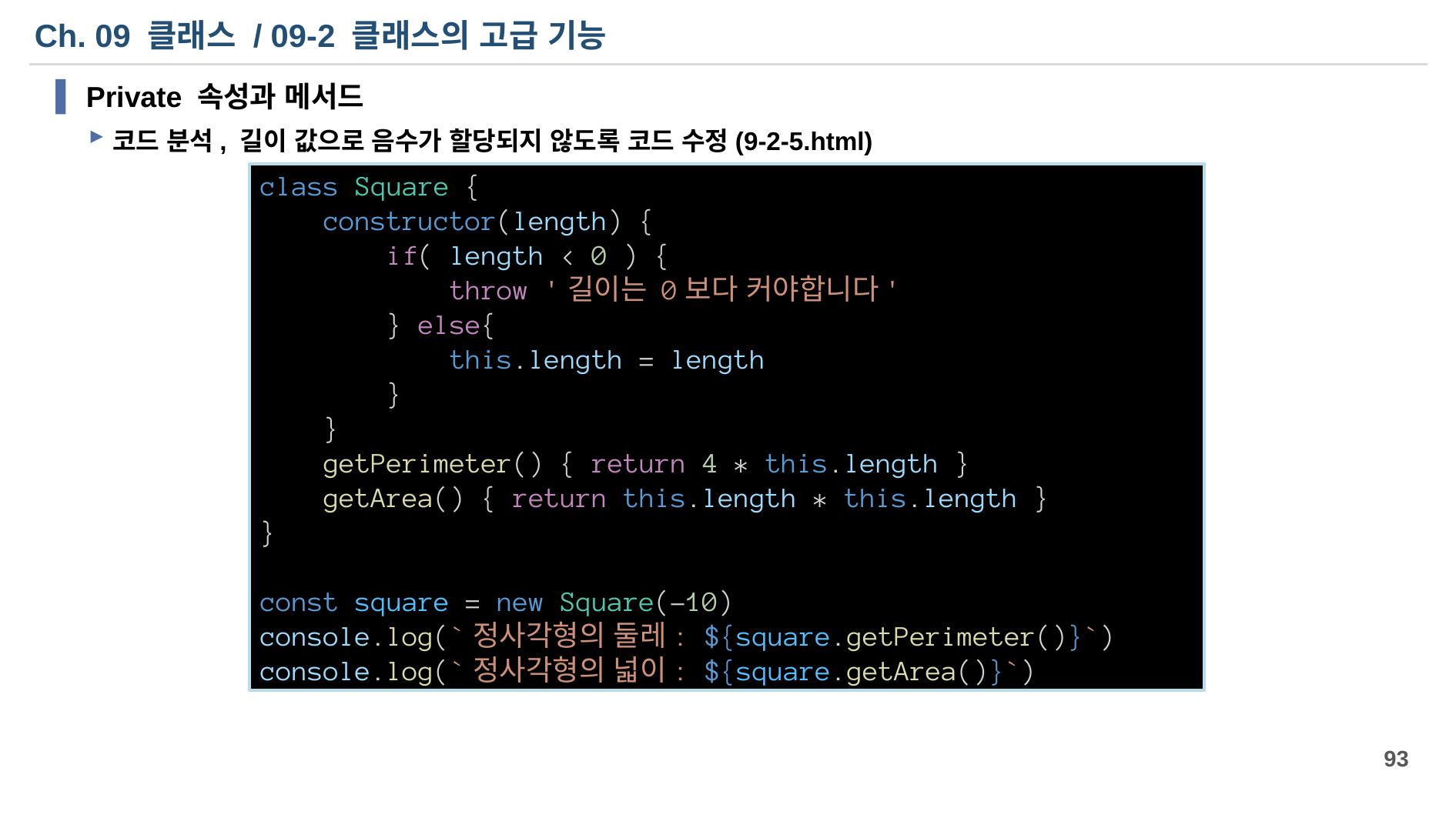

# Ch. 09 클래스 / 09-2 클래스의 고급 기능
Private 속성과 메서드
코드 분석, 길이 값으로 음수가 할당되지 않도록 코드 수정(9-2-5.html)

문제가 해결 되었을까요?

class Square {
    constructor(length) {
        if( length < 0 ) {
            throw '길이는 0보다 커야합니다'
        } else{
            this.length = length
        }
    }
    getPerimeter() { return 4 * this.length }
    getArea() { return this.length * this.length }
}
const square = new Square(-10)
console.log(`정사각형의 둘레: ${square.getPerimeter()}`)
console.log(`정사각형의 넓이: ${square.getArea()}`)
93